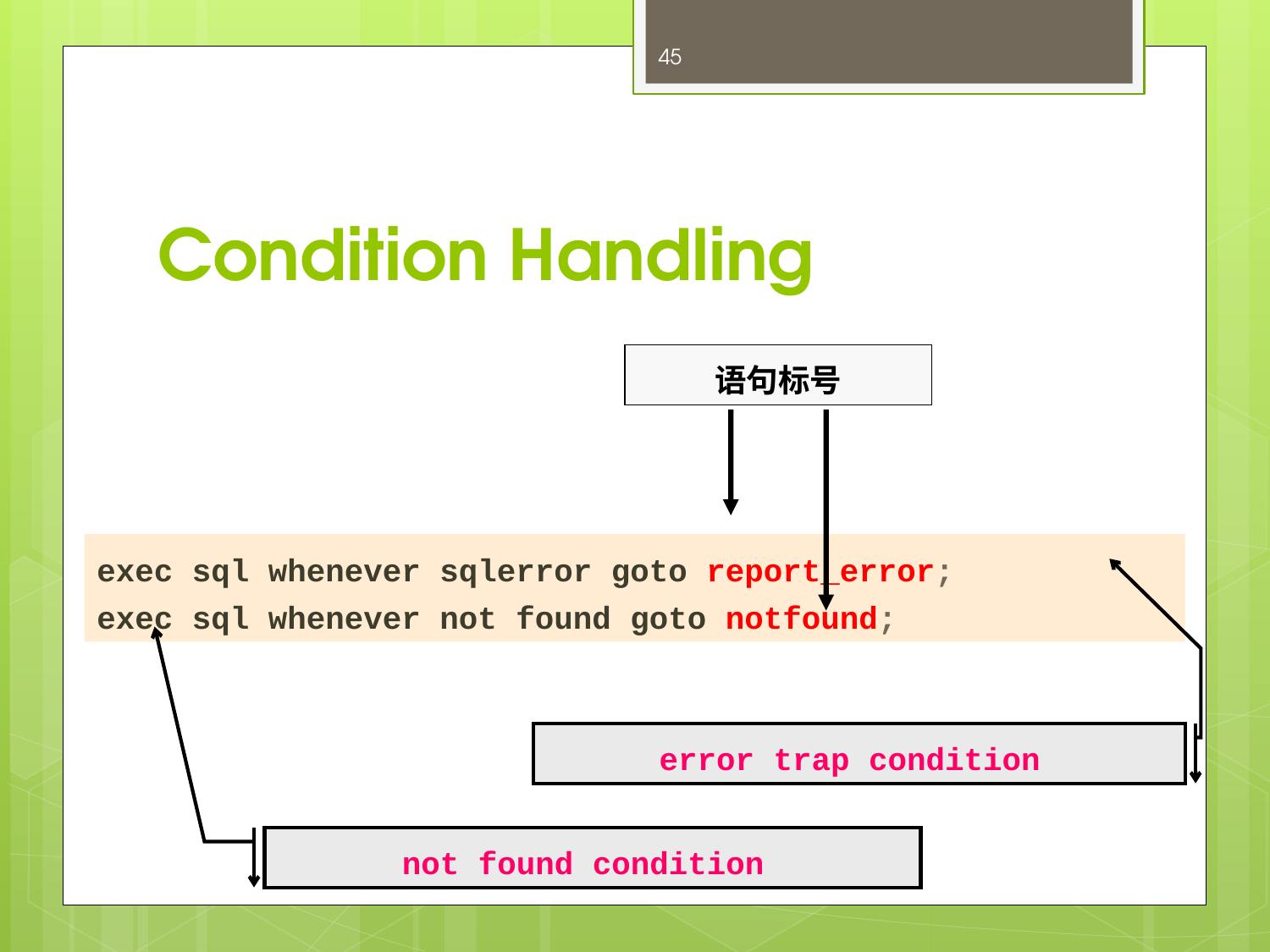

45
# Condition Handling
语句标号

exec sql whenever sqlerror goto report_error;
exec sql whenever not found goto notfound;
error trap condition
not found condition